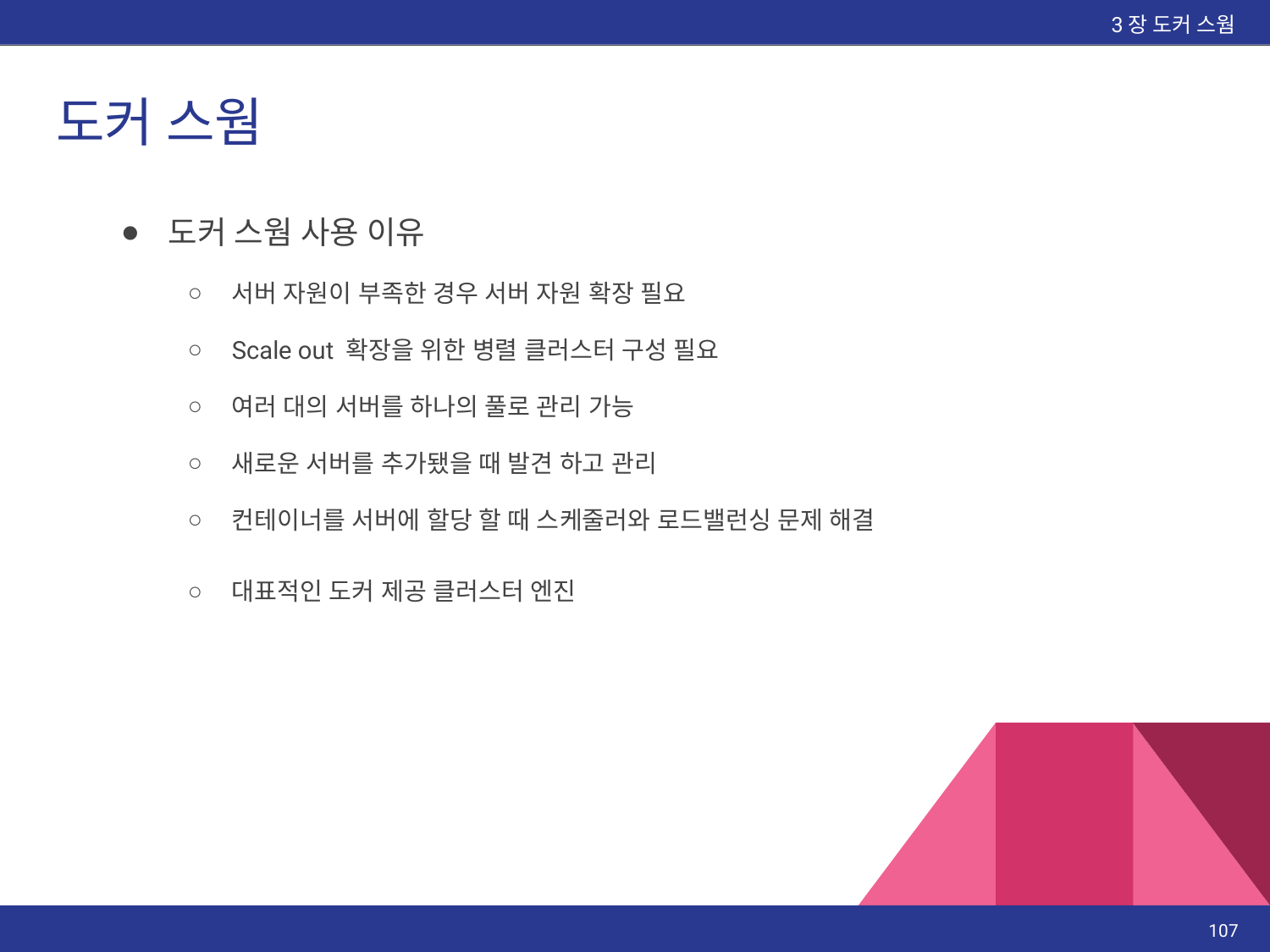

3장 도커 스웜
# 도커 스웜
도커 스웜 사용 이유
서버 자원이 부족한 경우 서버 자원 확장 필요
Scale out 확장을 위한 병렬 클러스터 구성 필요
여러 대의 서버를 하나의 풀로 관리 가능
새로운 서버를 추가됐을 때 발견 하고 관리
컨테이너를 서버에 할당 할 때 스케줄러와 로드밸런싱 문제 해결
대표적인 도커 제공 클러스터 엔진
107